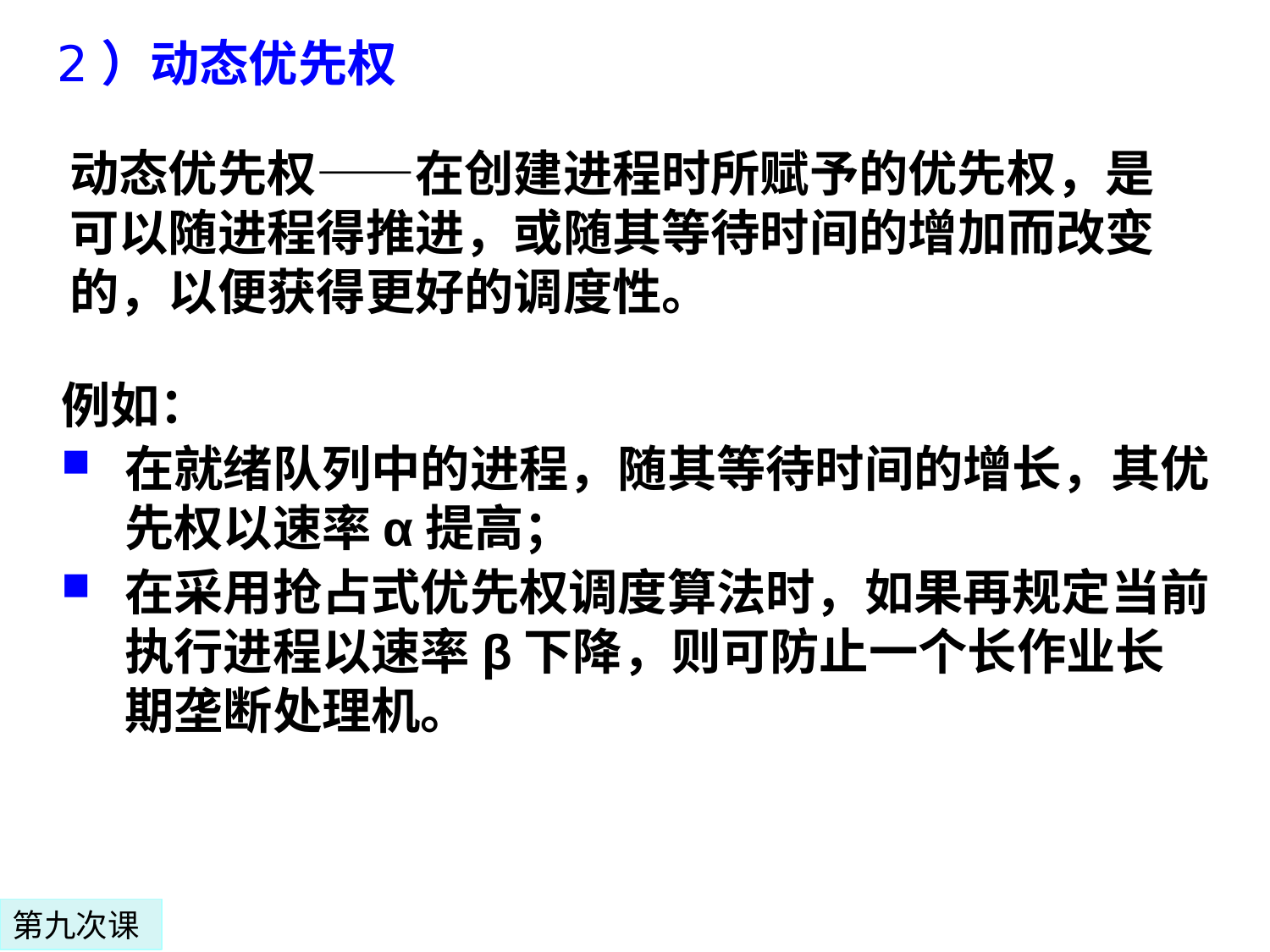

# 2）动态优先权
动态优先权——在创建进程时所赋予的优先权，是可以随进程得推进，或随其等待时间的增加而改变的，以便获得更好的调度性。
例如：
在就绪队列中的进程，随其等待时间的增长，其优先权以速率α提高；
在采用抢占式优先权调度算法时，如果再规定当前执行进程以速率β下降，则可防止一个长作业长期垄断处理机。
44
第九次课